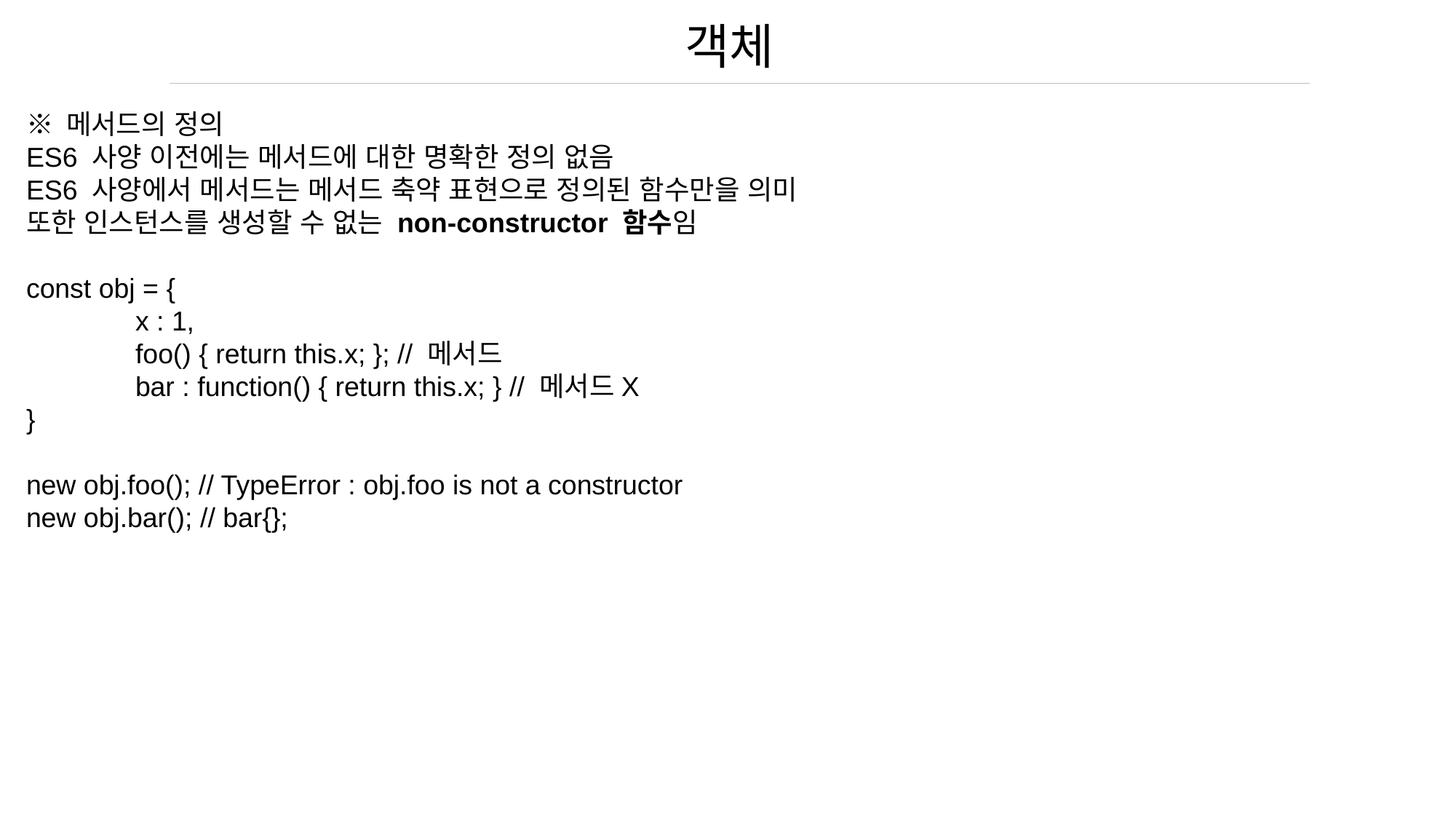

객체
※ 메서드의 정의
ES6 사양 이전에는 메서드에 대한 명확한 정의 없음
ES6 사양에서 메서드는 메서드 축약 표현으로 정의된 함수만을 의미
또한 인스턴스를 생성할 수 없는 non-constructor 함수임

const obj = {
	x : 1,
	foo() { return this.x; }; // 메서드
	bar : function() { return this.x; } // 메서드X
}

new obj.foo(); // TypeError : obj.foo is not a constructor
new obj.bar(); // bar{};